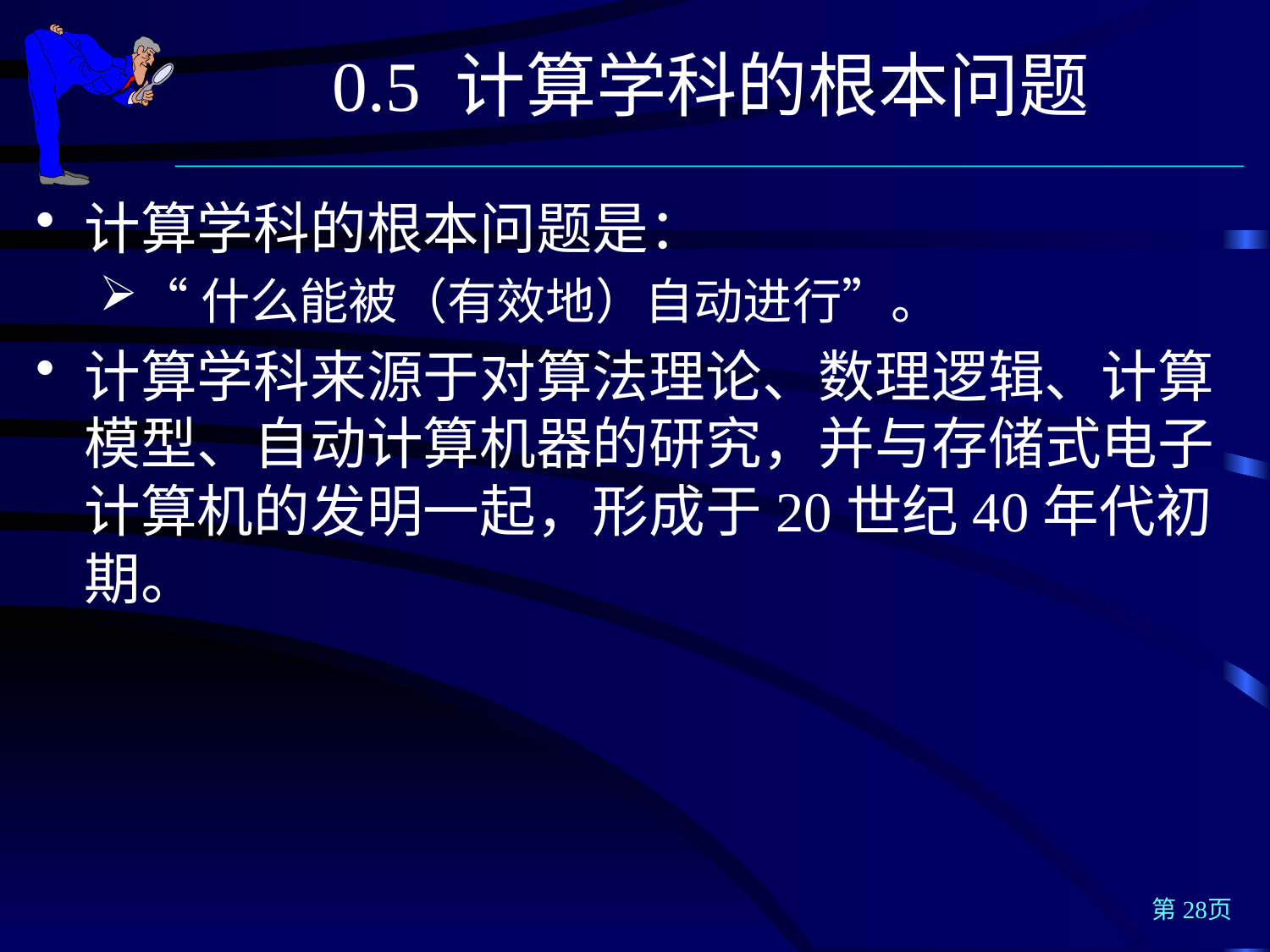

0.5 计算学科的根本问题
计算学科的根本问题是：
“什么能被（有效地）自动进行”。
计算学科来源于对算法理论、数理逻辑、计算模型、自动计算机器的研究，并与存储式电子计算机的发明一起，形成于20世纪40年代初期。
第28页